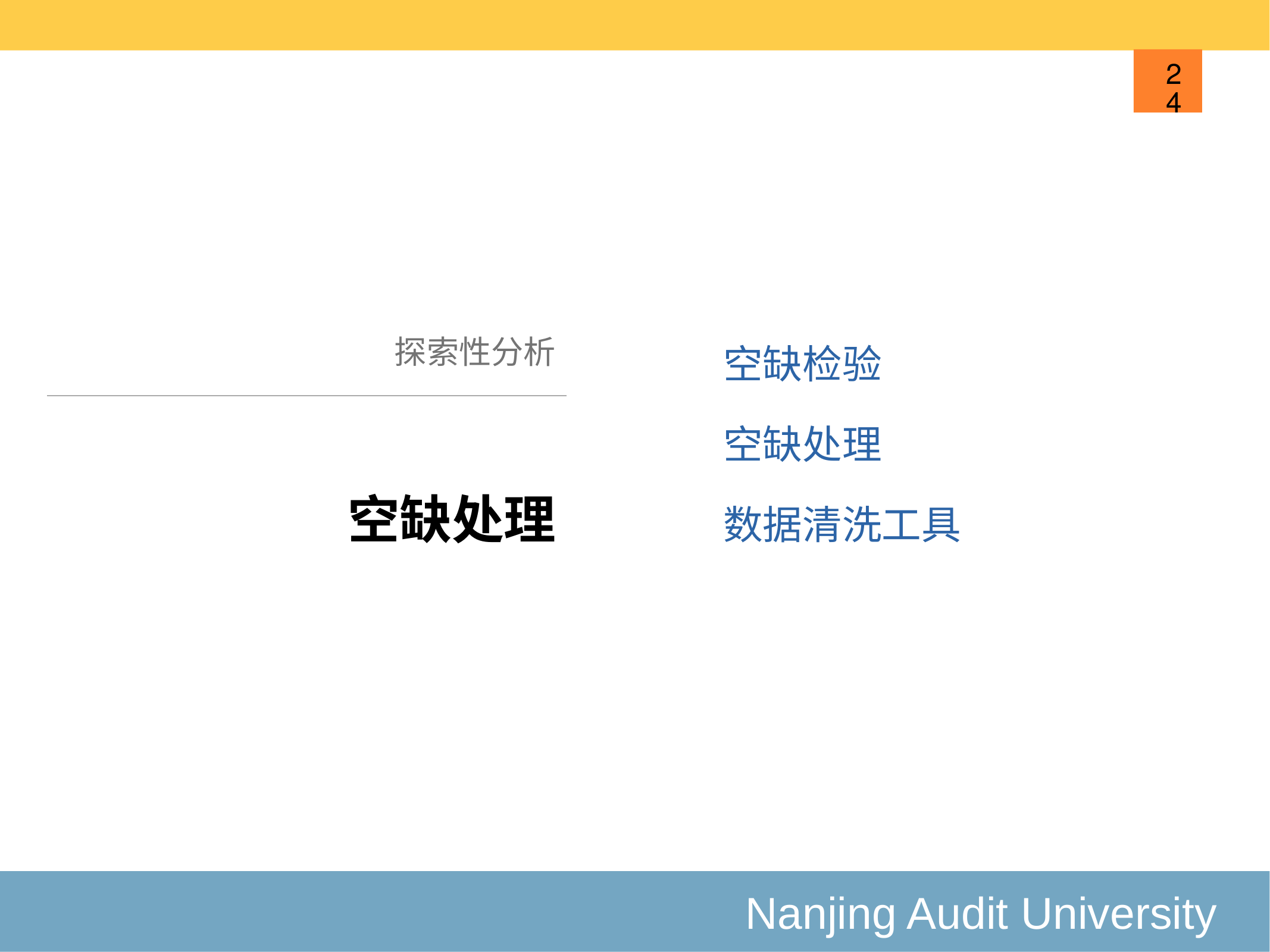

24
探索性分析
空缺检验
空缺处理
# 空缺处理
数据清洗工具